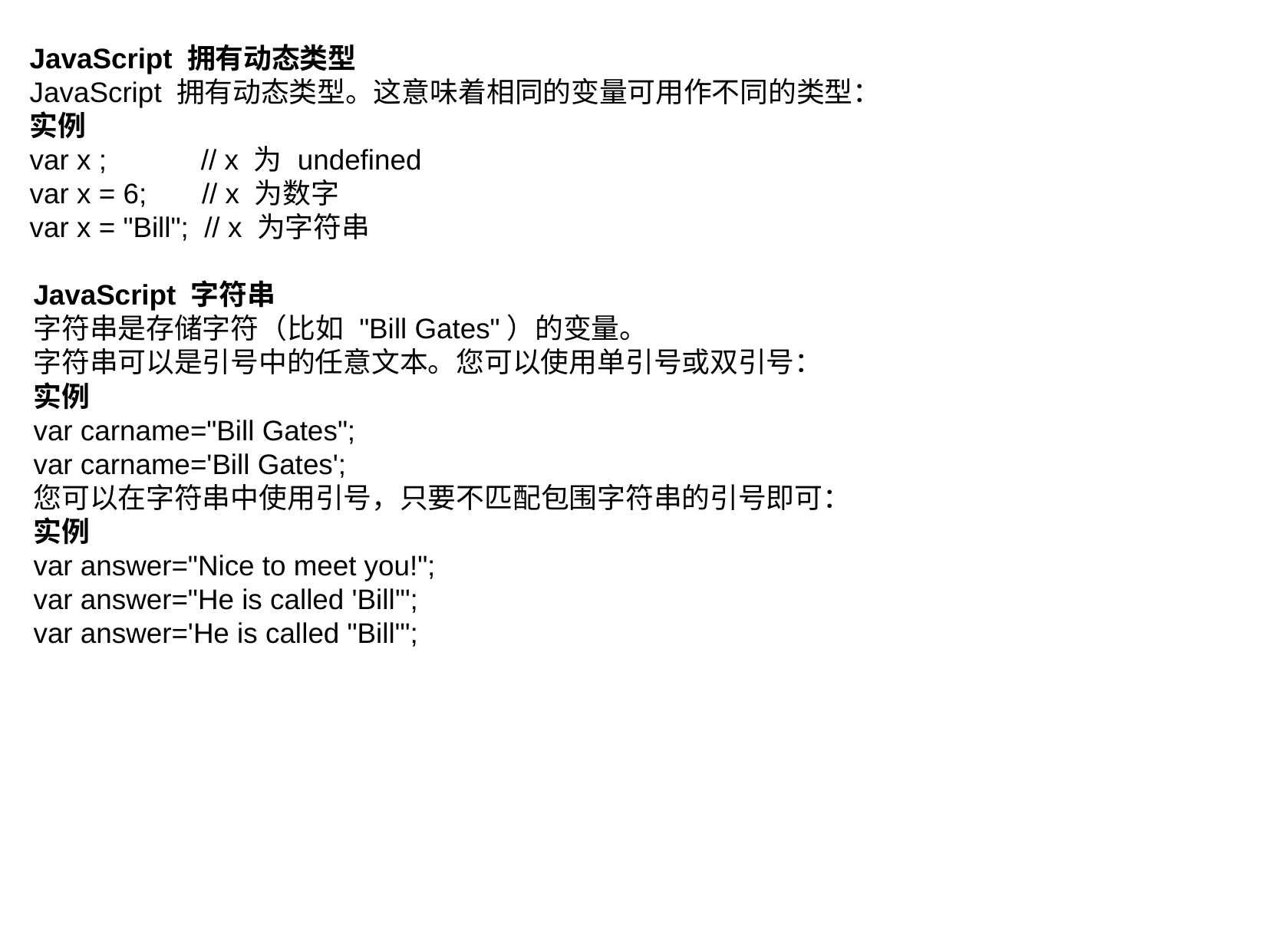

JavaScript 拥有动态类型
JavaScript 拥有动态类型。这意味着相同的变量可用作不同的类型：
实例
var x ;            // x 为 undefined
var x = 6;       // x 为数字
var x = "Bill";  // x 为字符串
JavaScript 字符串
字符串是存储字符（比如 "Bill Gates"）的变量。
字符串可以是引号中的任意文本。您可以使用单引号或双引号：
实例
var carname="Bill Gates";
var carname='Bill Gates';
您可以在字符串中使用引号，只要不匹配包围字符串的引号即可：
实例
var answer="Nice to meet you!";
var answer="He is called 'Bill'";
var answer='He is called "Bill"';